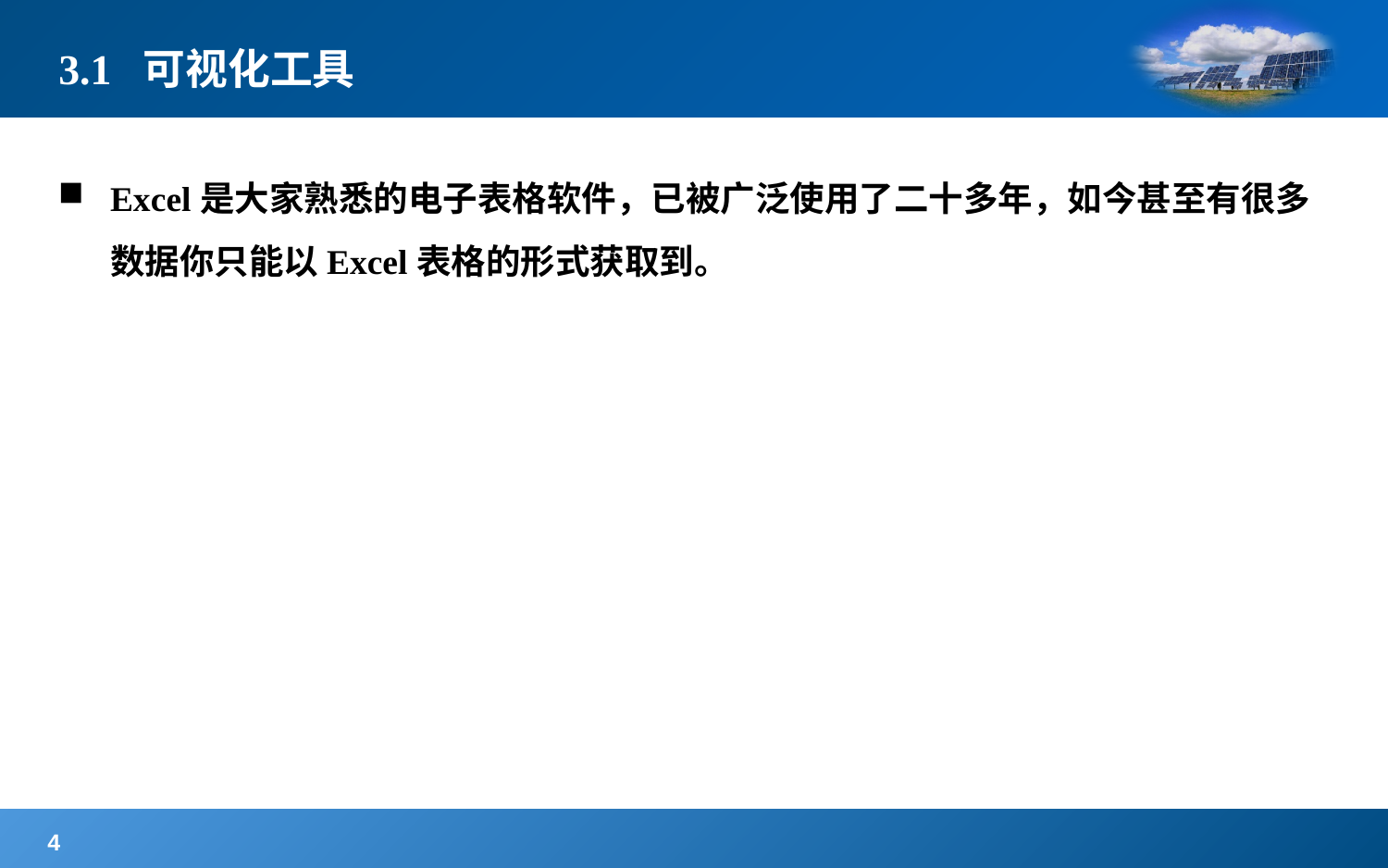

# 3.1  可视化工具
Excel是大家熟悉的电子表格软件，已被广泛使用了二十多年，如今甚至有很多数据你只能以Excel表格的形式获取到。